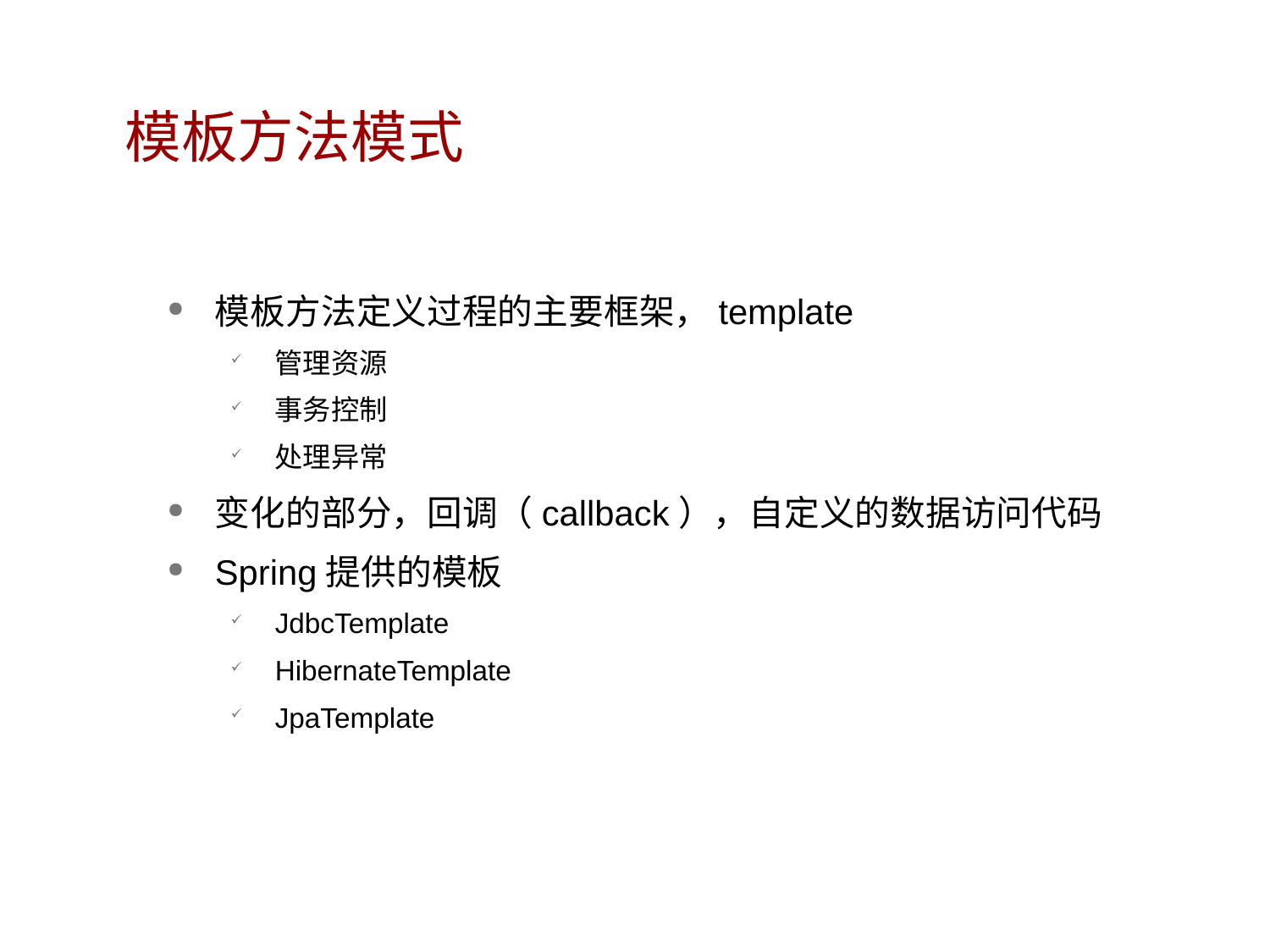

# 模板方法模式
模板方法定义过程的主要框架，template
管理资源
事务控制
处理异常
变化的部分，回调（callback），自定义的数据访问代码
Spring提供的模板
JdbcTemplate
HibernateTemplate
JpaTemplate